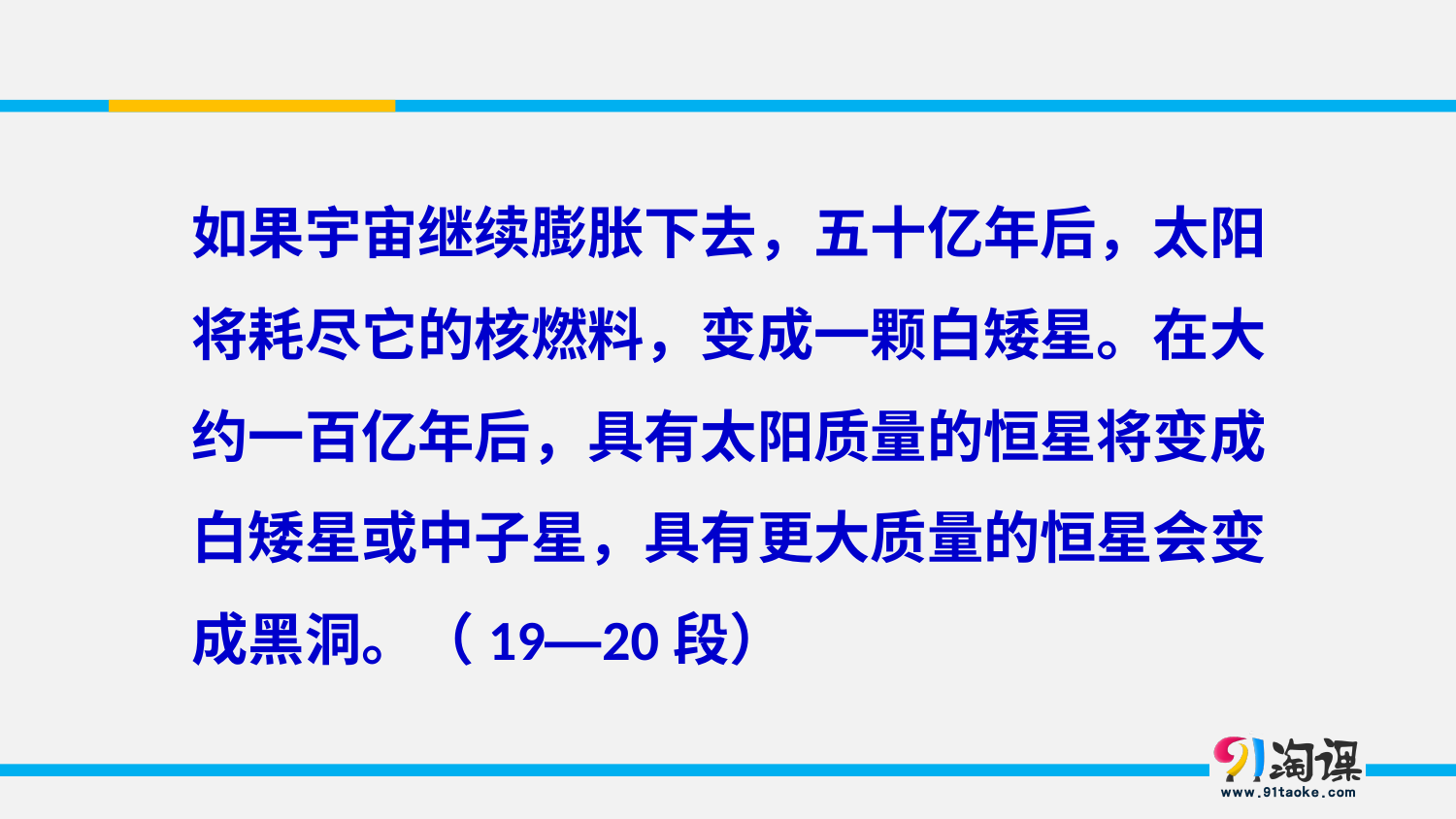

如果宇宙继续膨胀下去，五十亿年后，太阳将耗尽它的核燃料，变成一颗白矮星。在大约一百亿年后，具有太阳质量的恒星将变成白矮星或中子星，具有更大质量的恒星会变成黑洞。（19—20段）